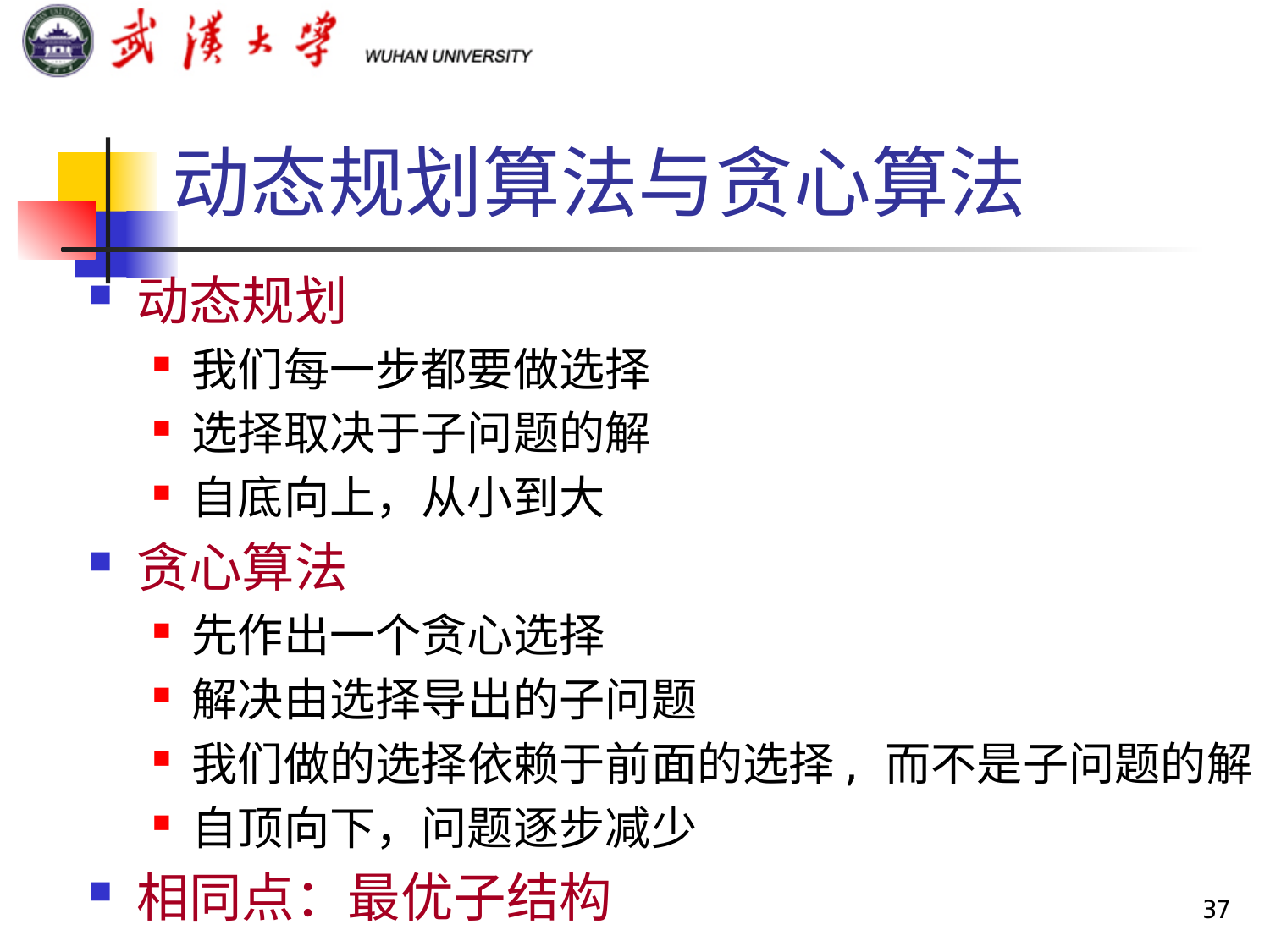

# 动态规划算法与贪心算法
动态规划
我们每一步都要做选择
选择取决于子问题的解
自底向上，从小到大
贪心算法
先作出一个贪心选择
解决由选择导出的子问题
我们做的选择依赖于前面的选择, 而不是子问题的解
自顶向下，问题逐步减少
相同点：最优子结构

37